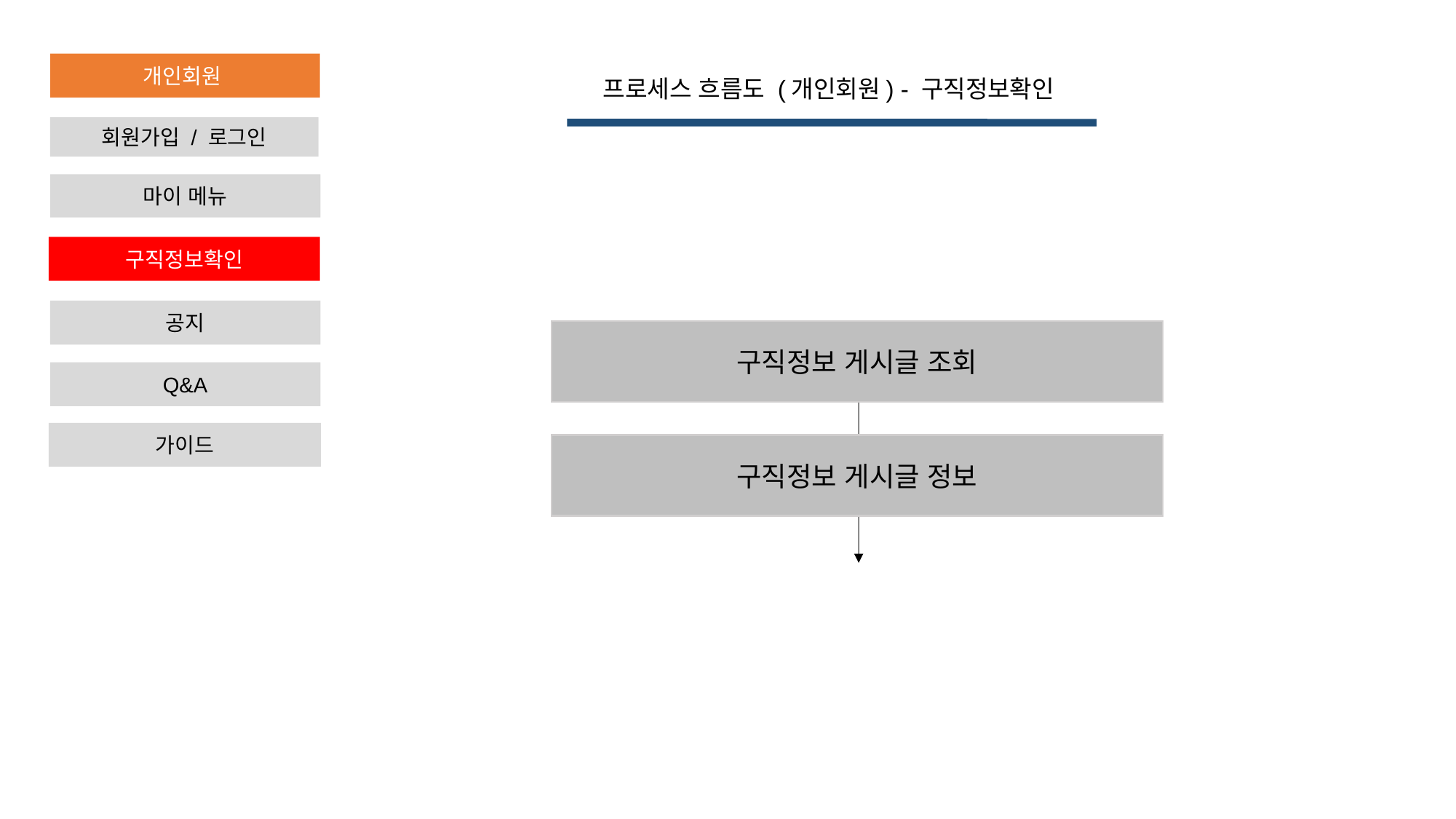

개인회원
프로세스 흐름도 (개인회원) - 구직정보확인
회원가입 / 로그인
마이 메뉴
구직정보확인
공지
구직정보 게시글 조회
Q&A
가이드
구직정보 게시글 정보